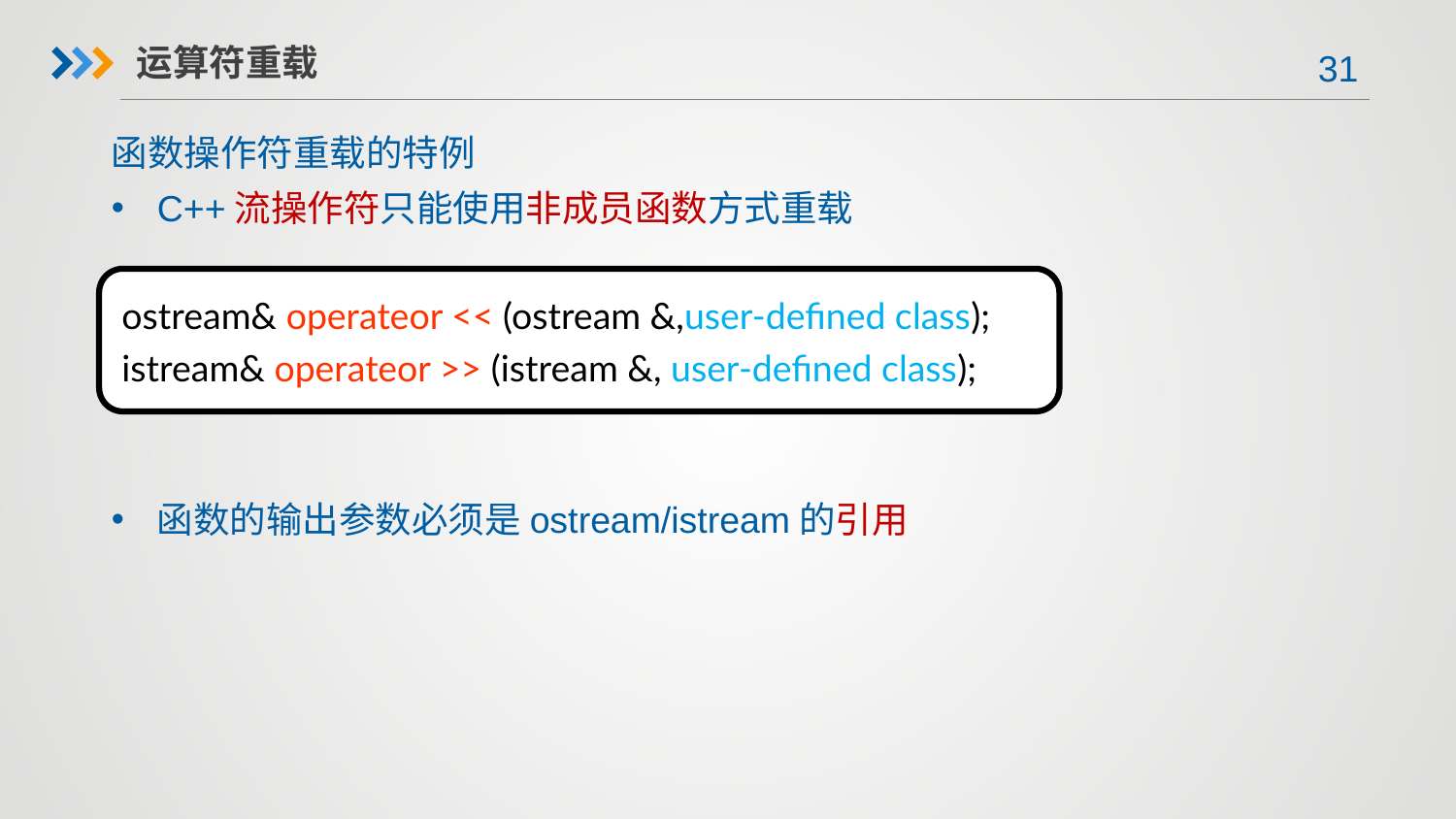

运算符重载
函数操作符重载的特例
C++流操作符只能使用非成员函数方式重载

ostream& operateor << (ostream &,user-defined class);
istream& operateor >> (istream &, user-defined class);
函数的输出参数必须是ostream/istream的引用